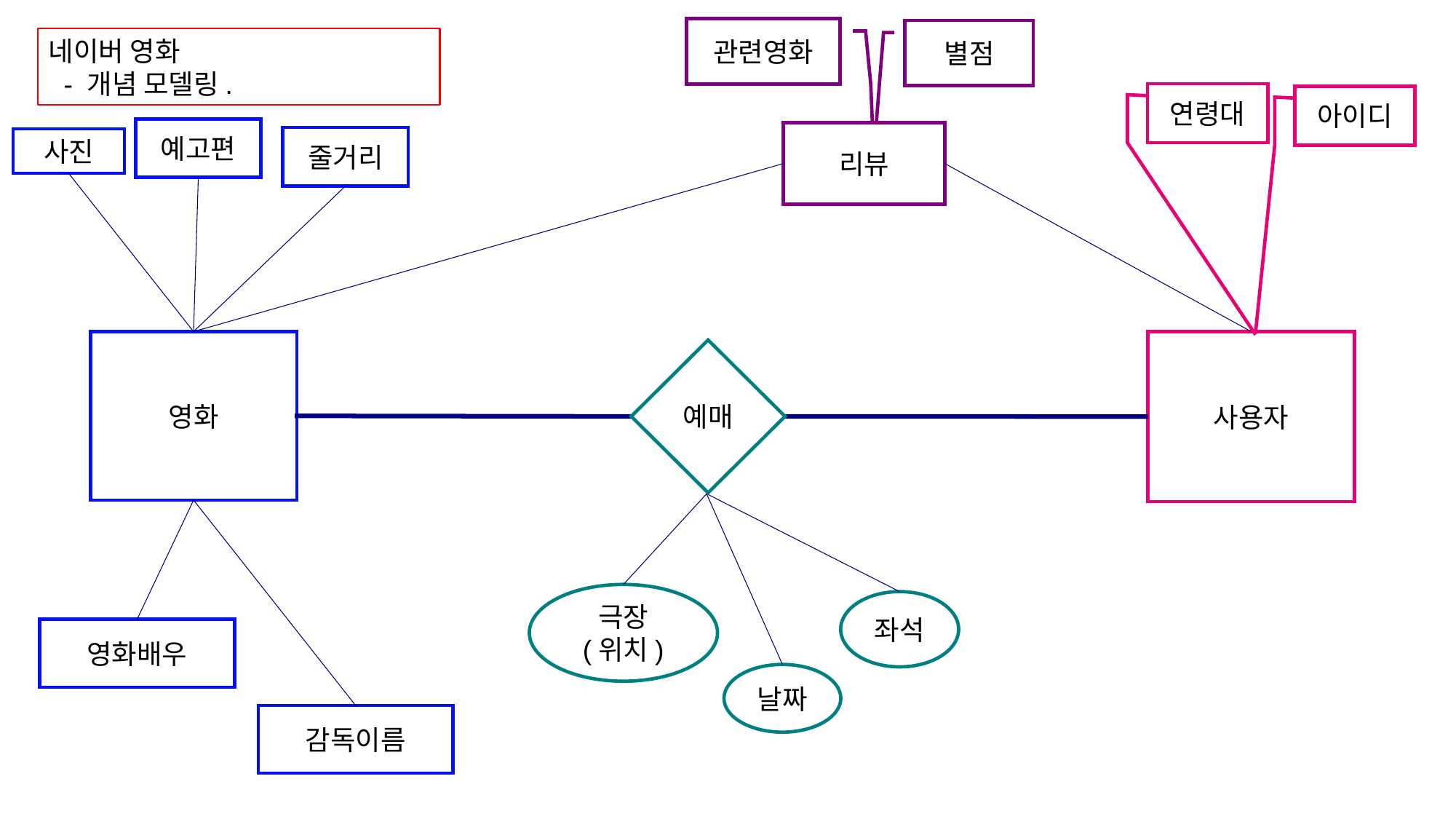

관련영화
별점
네이버 영화
  - 개념 모델링.
연령대
아이디
예고편
리뷰
줄거리
사진
사용자
영화
예매
극장
(위치)
좌석
영화배우
날짜
감독이름